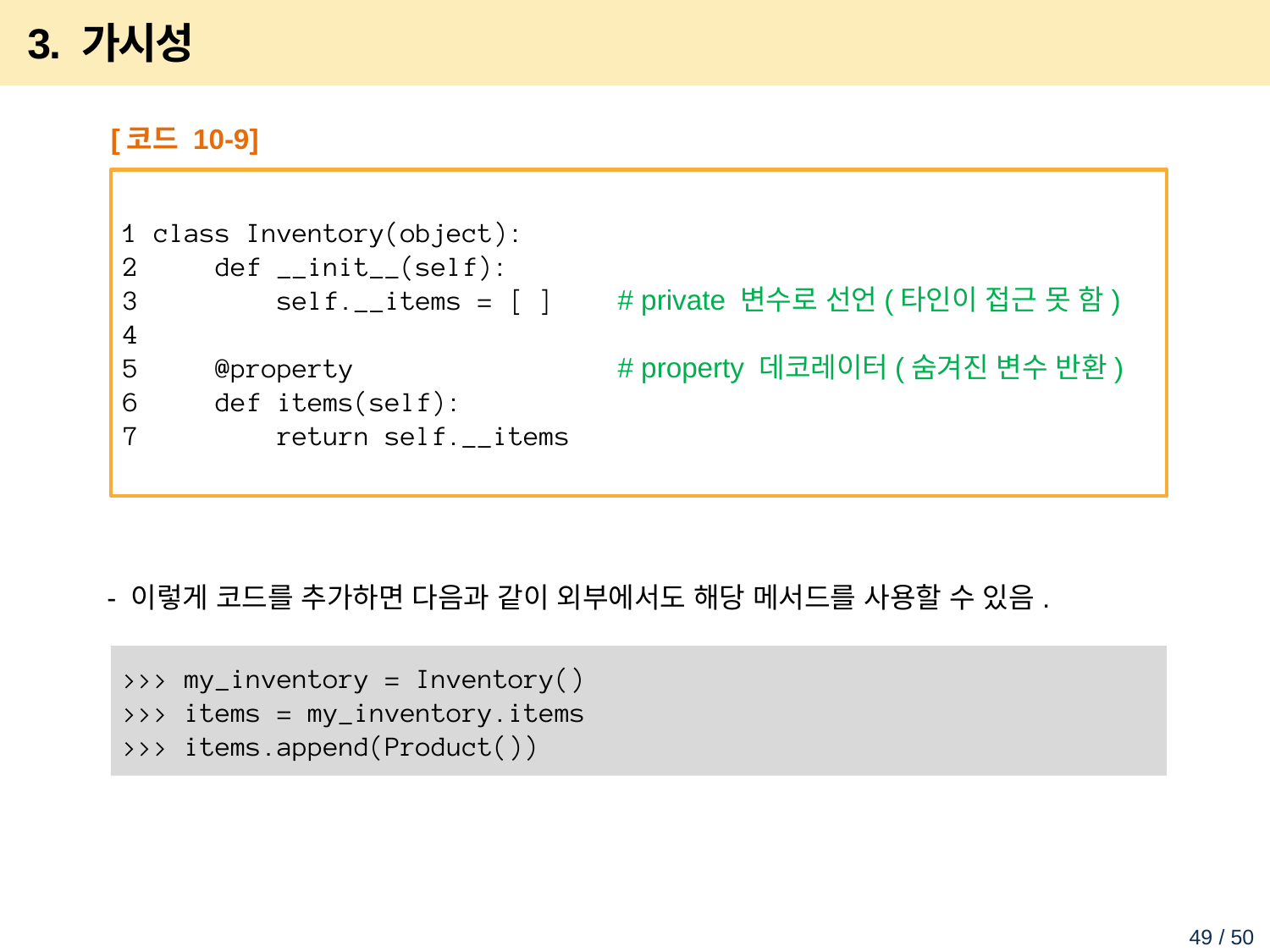

# 3. 가시성

- 이렇게 코드를 추가하면 다음과 같이 외부에서도 해당 메서드를 사용할 수 있음.

[코드 10-9]
1 class Inventory(object):
2     def __init__(self):
3         self.__items = [ ]    # private 변수로 선언(타인이 접근 못 함)
4
5     @property                 # property 데코레이터(숨겨진 변수 반환)
6     def items(self):
7         return self.__items
>>> my_inventory = Inventory()
>>> items = my_inventory.items
>>> items.append(Product())